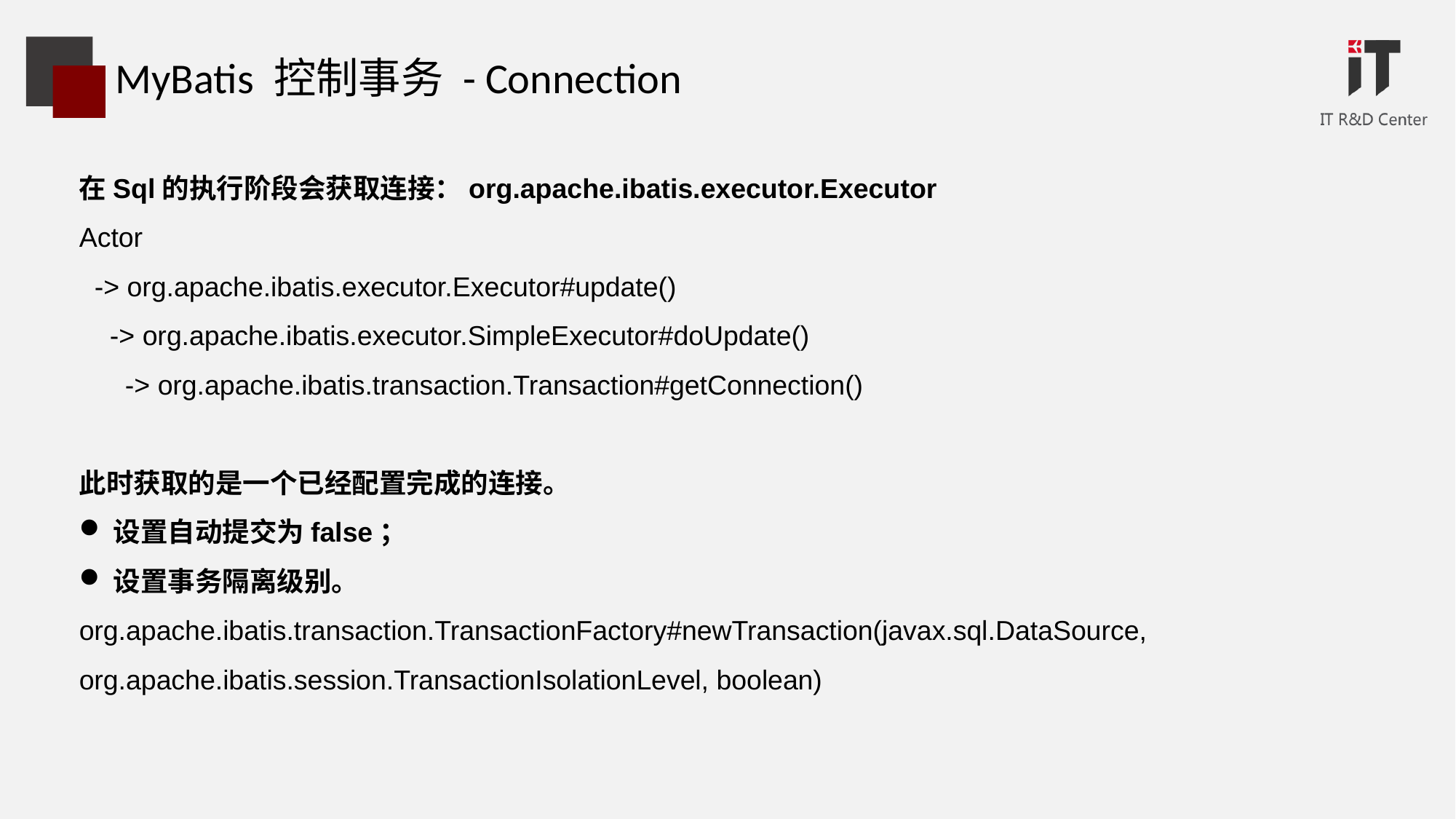

# MyBatis 控制事务 - Connection
在Sql的执行阶段会获取连接：org.apache.ibatis.executor.Executor
Actor
  -> org.apache.ibatis.executor.Executor#update()
    -> org.apache.ibatis.executor.SimpleExecutor#doUpdate()
      -> org.apache.ibatis.transaction.Transaction#getConnection()

此时获取的是一个已经配置完成的连接。
设置自动提交为false；
设置事务隔离级别。
org.apache.ibatis.transaction.TransactionFactory#newTransaction(javax.sql.DataSource, org.apache.ibatis.session.TransactionIsolationLevel, boolean)